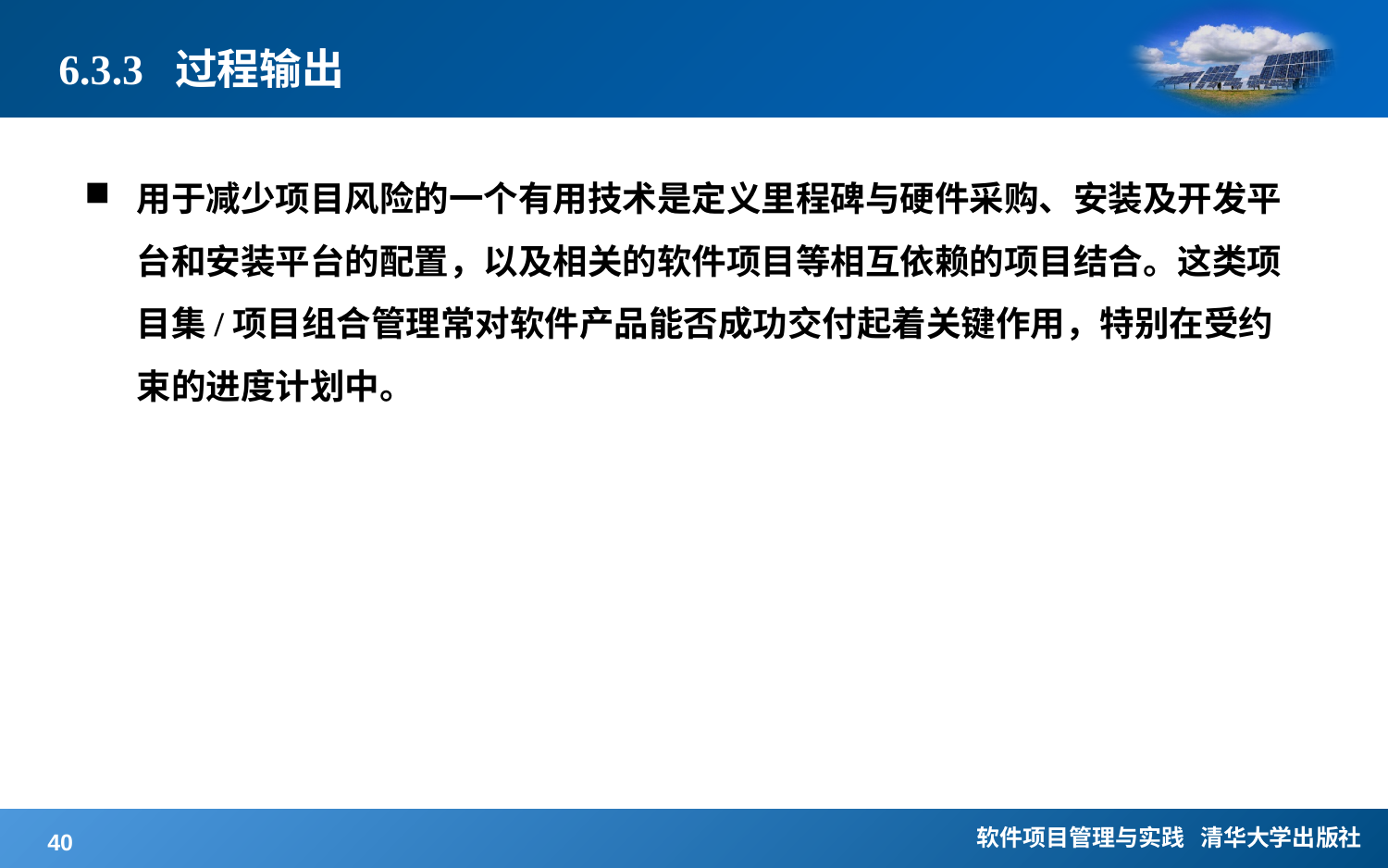

# 6.3.3  过程输出
用于减少项目风险的一个有用技术是定义里程碑与硬件采购、安装及开发平台和安装平台的配置，以及相关的软件项目等相互依赖的项目结合。这类项目集/项目组合管理常对软件产品能否成功交付起着关键作用，特别在受约束的进度计划中。